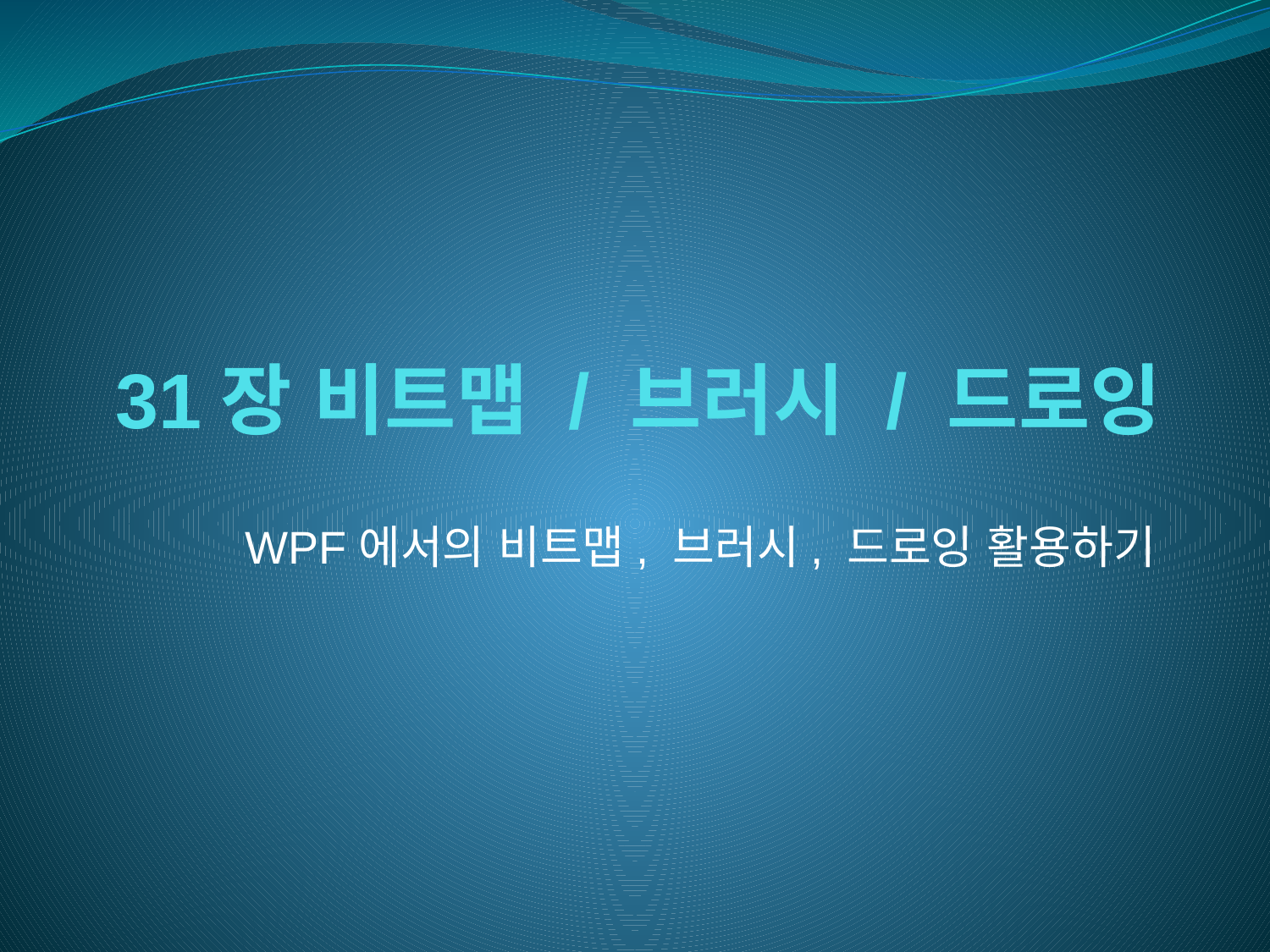

# 31장 비트맵 / 브러시 / 드로잉

WPF에서의 비트맵, 브러시, 드로잉 활용하기